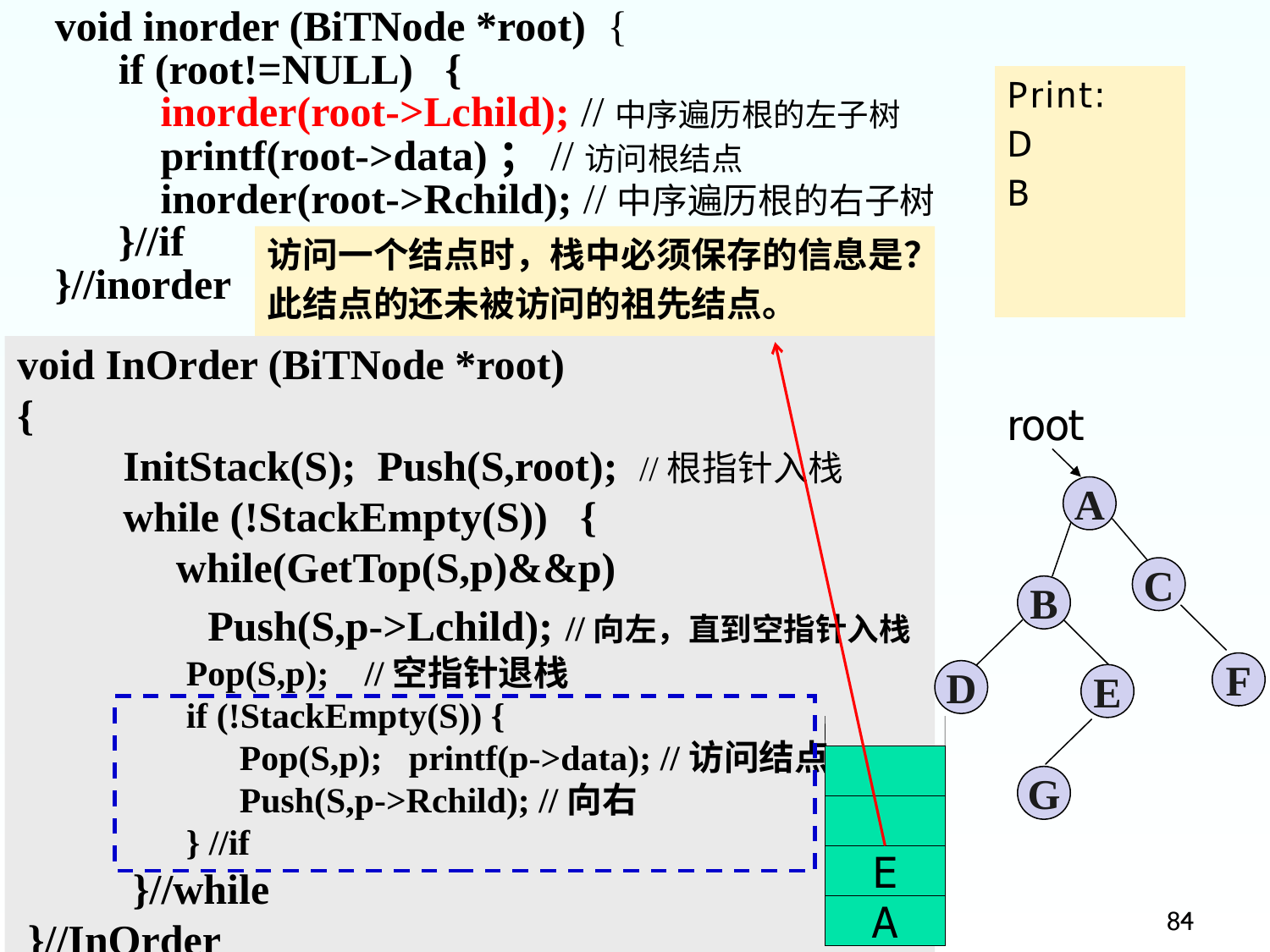

void inorder (BiTNode *root)  {
          if (root!=NULL)   {
              inorder(root->Lchild); //中序遍历根的左子树
              printf(root->data)；//访问根结点
              inorder(root->Rchild); //中序遍历根的右子树
          }//if
    }//inorder
Print:
D
B
访问一个结点时，栈中必须保存的信息是？
此结点的还未被访问的祖先结点。
void InOrder (BiTNode *root)
{
          InitStack(S);  Push(S,root);  //根指针入栈
          while (!StackEmpty(S))   {
               while(GetTop(S,p)&&p)
                  Push(S,p->Lchild); //向左，直到空指针入栈
                   Pop(S,p);    //空指针退栈
                   if (!StackEmpty(S)) {
                         Pop(S,p);   printf(p->data); //访问结点
                         Push(S,p->Rchild); //向右
                   } //if
             }//while
 }//InOrder
root

A

C
B

F
D
E

B
A

G

E
84